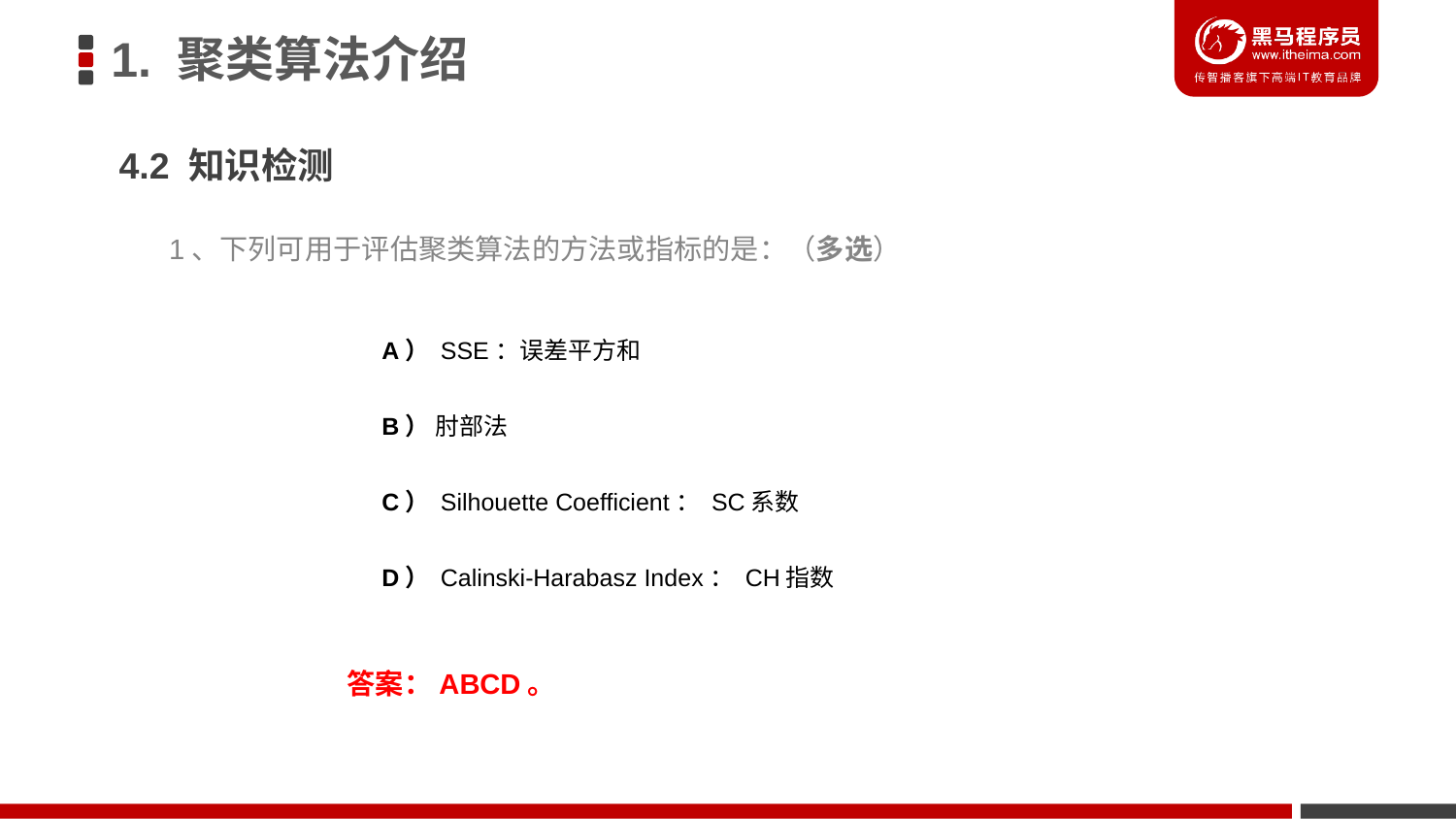

1. 聚类算法介绍
4.2 知识检测
1、下列可用于评估聚类算法的方法或指标的是：（多选）
A） SSE：误差平方和

B） 肘部法

C） Silhouette Coefficient： SC系数

D） Calinski-Harabasz Index： CH指数
答案：ABCD。